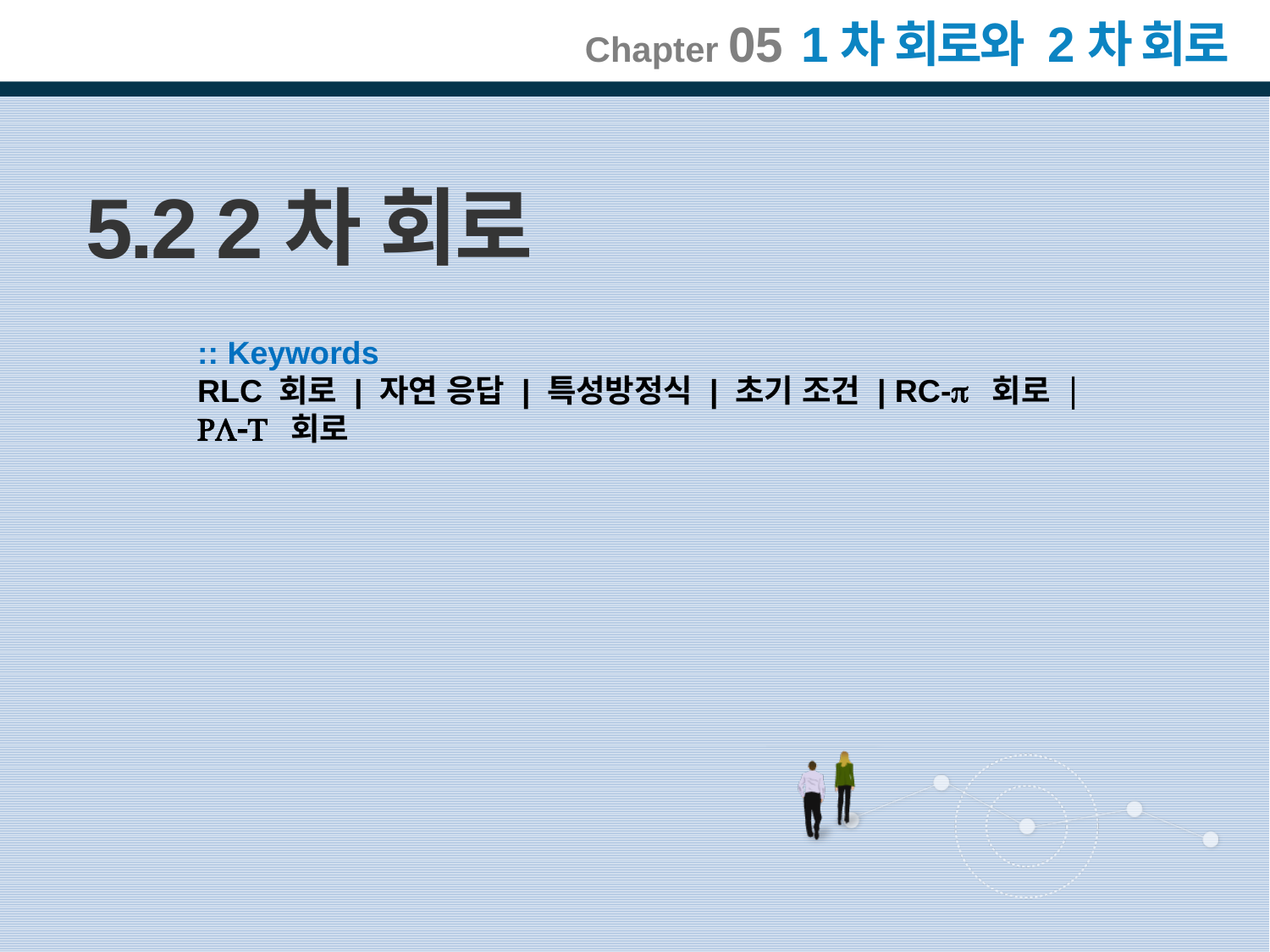

5.2 2차 회로
:: Keywords
RLC 회로 | 자연 응답 | 특성방정식 | 초기 조건 | RC-π 회로 |
RL-T 회로